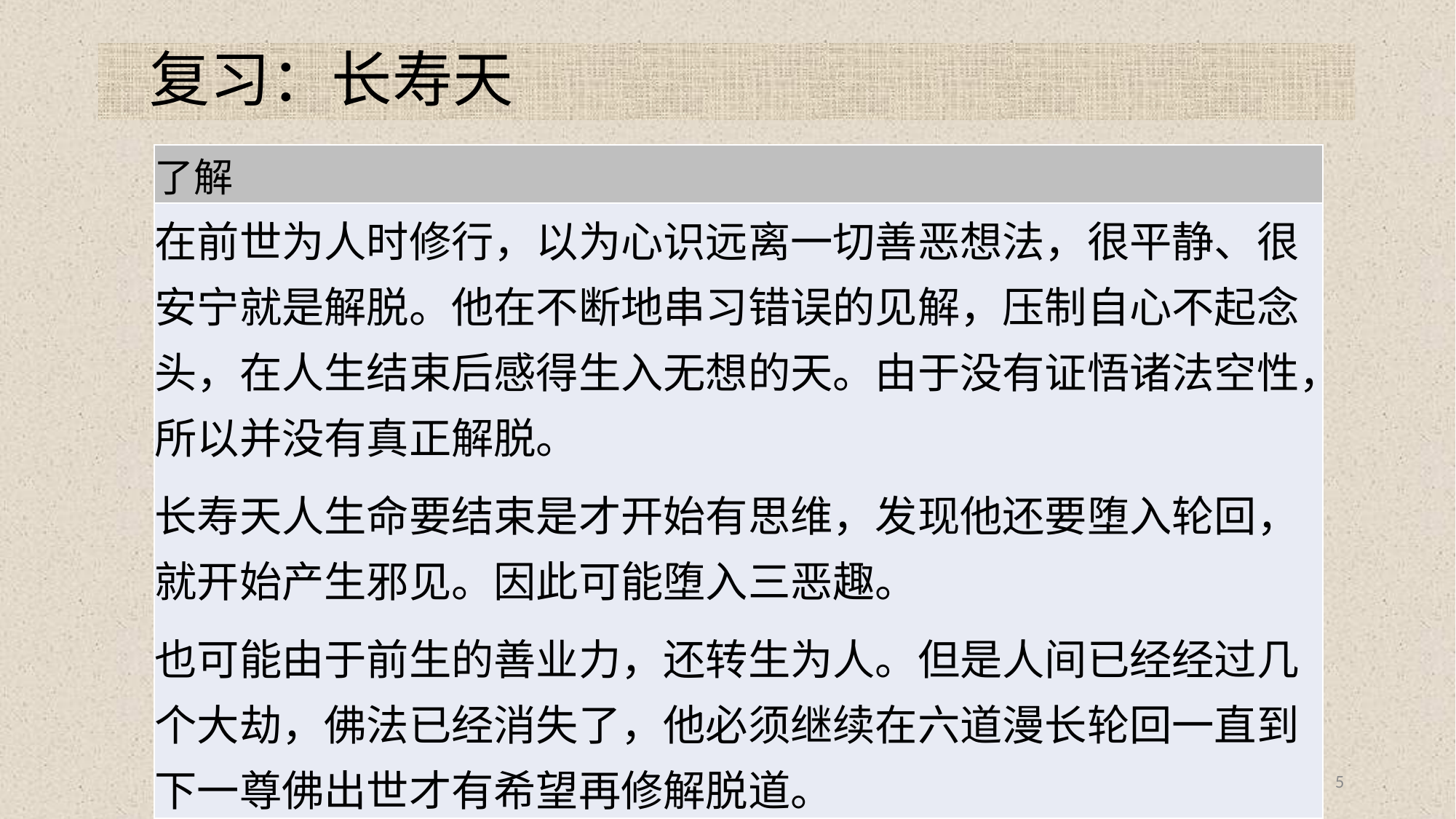

# 复习：长寿天
| 了解 |
| --- |
| 在前世为人时修行，以为心识远离一切善恶想法，很平静、很安宁就是解脱。他在不断地串习错误的见解，压制自心不起念头，在人生结束后感得生入无想的天。由于没有证悟诸法空性，所以并没有真正解脱。 长寿天人生命要结束是才开始有思维，发现他还要堕入轮回，就开始产生邪见。因此可能堕入三恶趣。 也可能由于前生的善业力，还转生为人。但是人间已经经过几个大劫，佛法已经消失了，他必须继续在六道漫长轮回一直到下一尊佛出世才有希望再修解脱道。 |
仅供温哥华慧灯禅修班使用，请勿转发。随喜感恩。
5